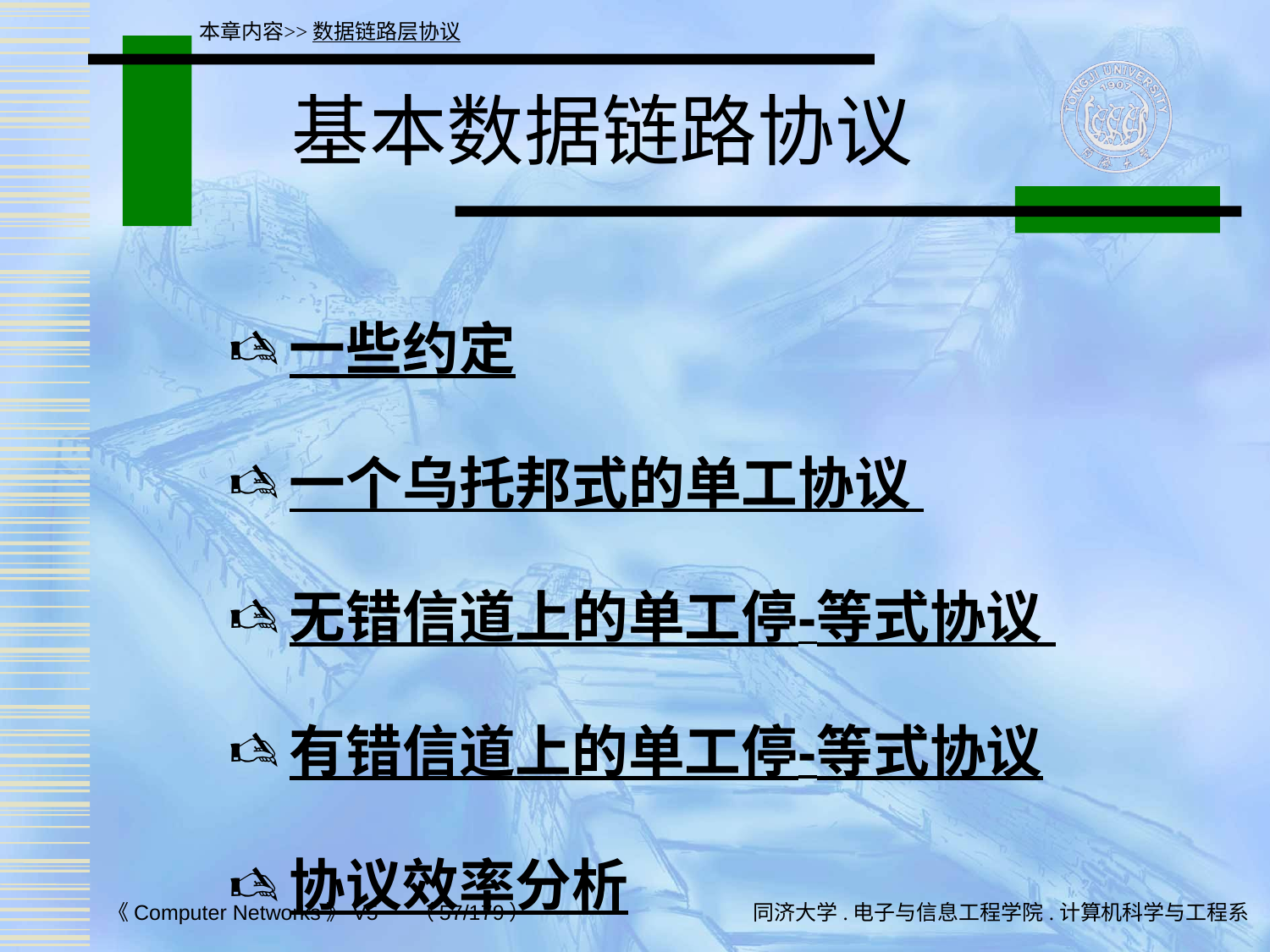

本章内容>>数据链路层协议
# 基本数据链路协议
一些约定
一个乌托邦式的单工协议
无错信道上的单工停-等式协议
有错信道上的单工停-等式协议
协议效率分析